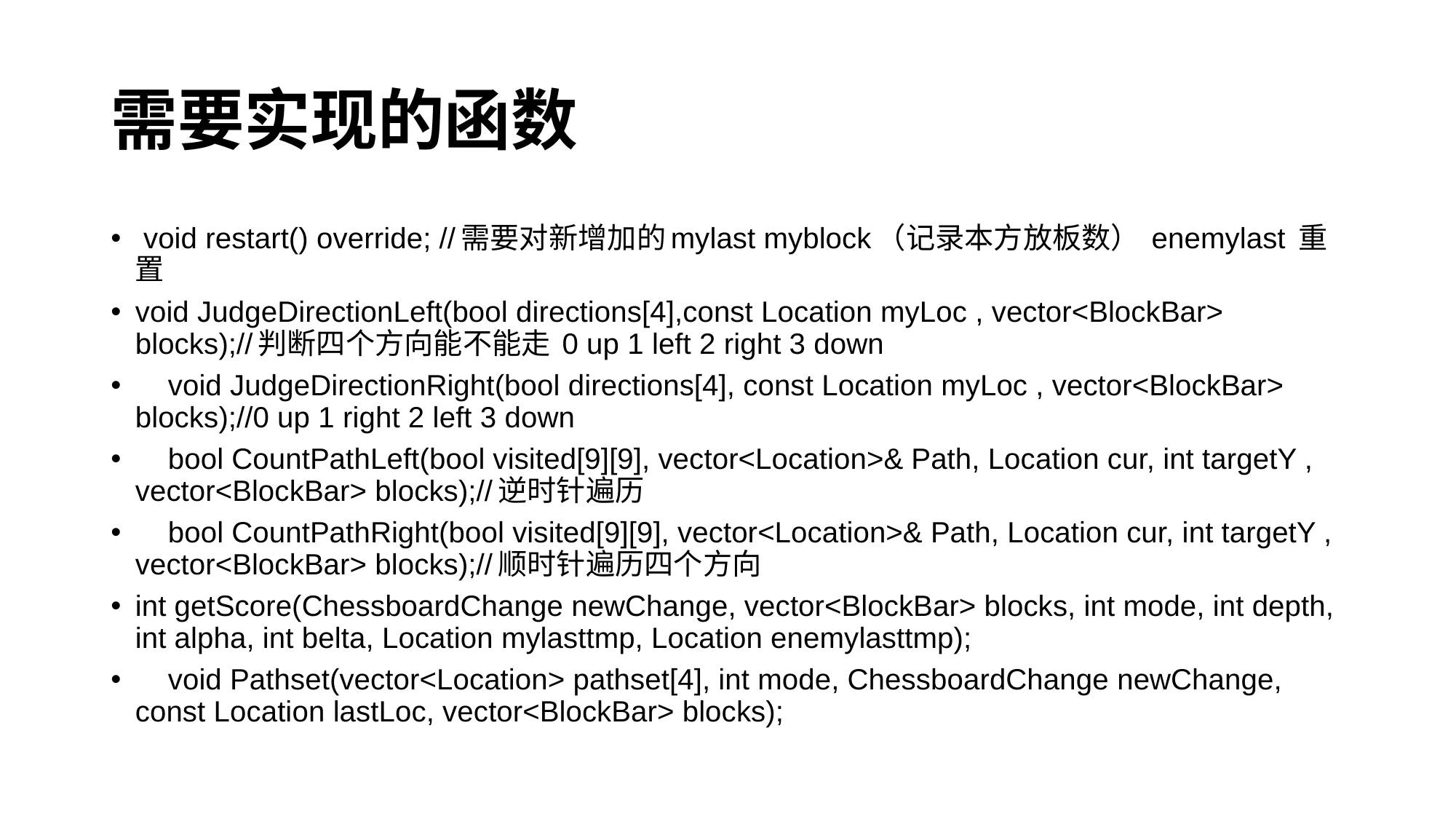

# 需要实现的函数
 void restart() override; //需要对新增加的mylast myblock（记录本方放板数） enemylast 重置
void JudgeDirectionLeft(bool directions[4],const Location myLoc , vector<BlockBar> blocks);//判断四个方向能不能走 0 up 1 left 2 right 3 down
    void JudgeDirectionRight(bool directions[4], const Location myLoc , vector<BlockBar> blocks);//0 up 1 right 2 left 3 down
    bool CountPathLeft(bool visited[9][9], vector<Location>& Path, Location cur, int targetY , vector<BlockBar> blocks);//逆时针遍历
    bool CountPathRight(bool visited[9][9], vector<Location>& Path, Location cur, int targetY , vector<BlockBar> blocks);//顺时针遍历四个方向
int getScore(ChessboardChange newChange, vector<BlockBar> blocks, int mode, int depth, int alpha, int belta, Location mylasttmp, Location enemylasttmp);
    void Pathset(vector<Location> pathset[4], int mode, ChessboardChange newChange, const Location lastLoc, vector<BlockBar> blocks);